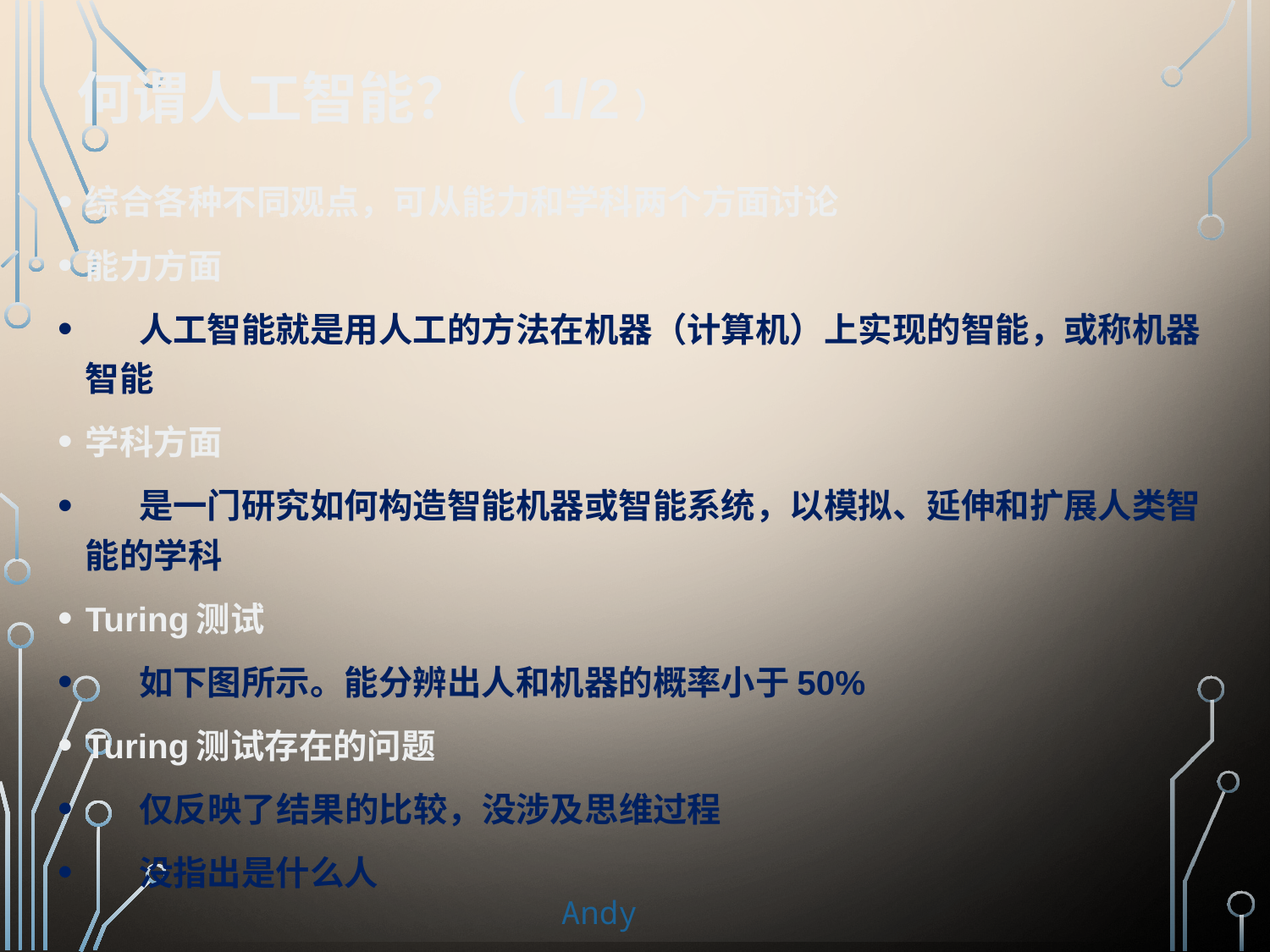

# 何谓人工智能？（1/2）
综合各种不同观点，可从能力和学科两个方面讨论
能力方面
      人工智能就是用人工的方法在机器（计算机）上实现的智能，或称机器智能
学科方面
      是一门研究如何构造智能机器或智能系统，以模拟、延伸和扩展人类智能的学科
Turing测试
      如下图所示。能分辨出人和机器的概率小于50%
Turing测试存在的问题
      仅反映了结果的比较，没涉及思维过程
      没指出是什么人
6